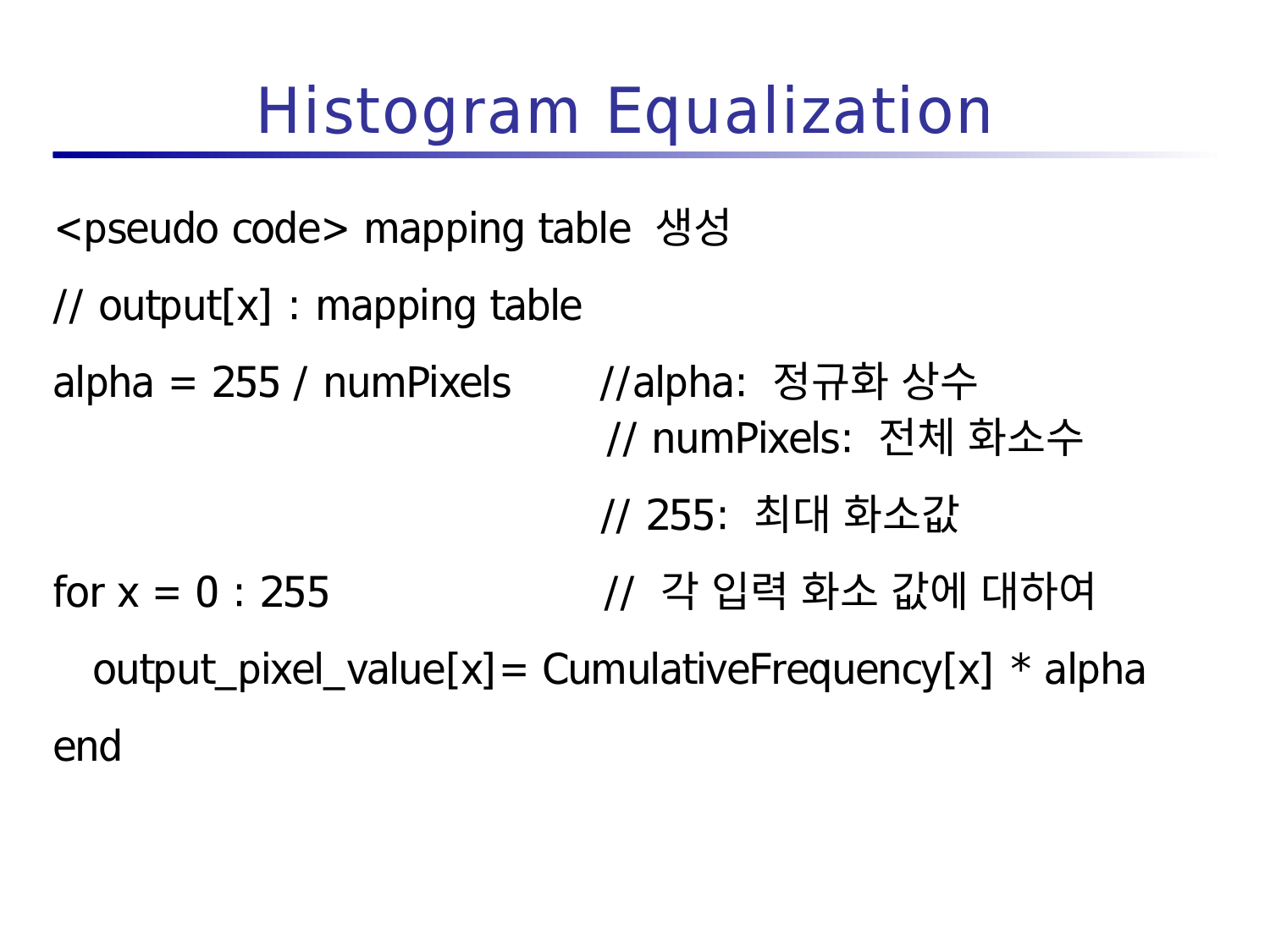

# Histogram Equalization
<pseudo code> mapping table 생성
// output[x] : mapping table
alpha = 255 / numPixels 	   //alpha: 정규화 상수
					   // numPixels: 전체 화소수
					   // 255: 최대 화소값
for x = 0 : 255                     // 각 입력 화소 값에 대하여
   output_pixel_value[x]= CumulativeFrequency[x] * alpha
end